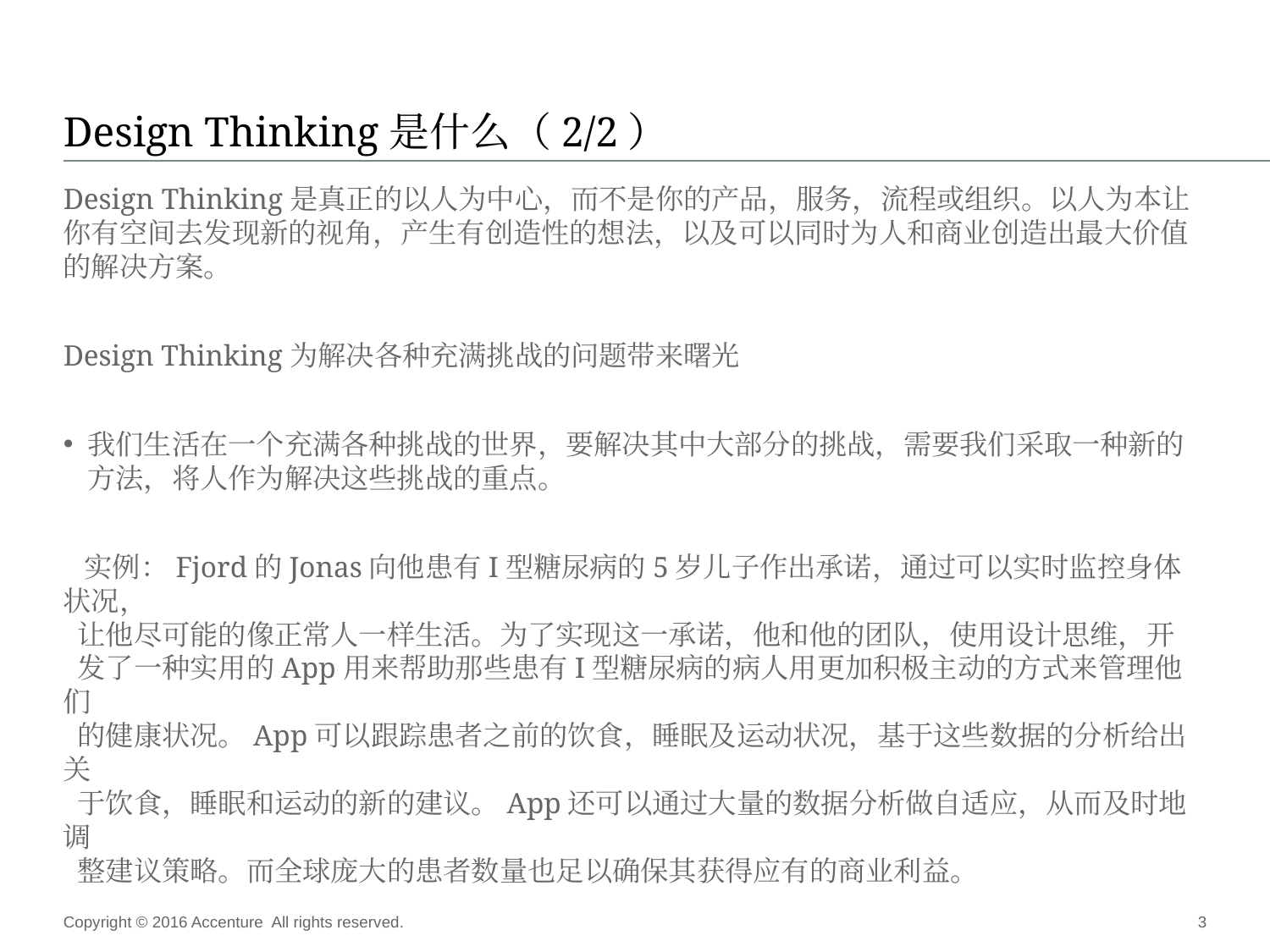

# Design Thinking是什么（2/2）
Design Thinking是真正的以人为中心，而不是你的产品，服务，流程或组织。以人为本让你有空间去发现新的视角，产生有创造性的想法，以及可以同时为人和商业创造出最大价值的解决方案。

Design Thinking为解决各种充满挑战的问题带来曙光

我们生活在一个充满各种挑战的世界，要解决其中大部分的挑战，需要我们采取一种新的方法，将人作为解决这些挑战的重点。

  实例：Fjord的Jonas向他患有I型糖尿病的5岁儿子作出承诺，通过可以实时监控身体状况，
  让他尽可能的像正常人一样生活。为了实现这一承诺，他和他的团队，使用设计思维，开
  发了一种实用的App用来帮助那些患有I型糖尿病的病人用更加积极主动的方式来管理他们
  的健康状况。App可以跟踪患者之前的饮食，睡眠及运动状况，基于这些数据的分析给出关
  于饮食，睡眠和运动的新的建议。App还可以通过大量的数据分析做自适应，从而及时地调
  整建议策略。而全球庞大的患者数量也足以确保其获得应有的商业利益。
Copyright © 2016 Accenture  All rights reserved.
3